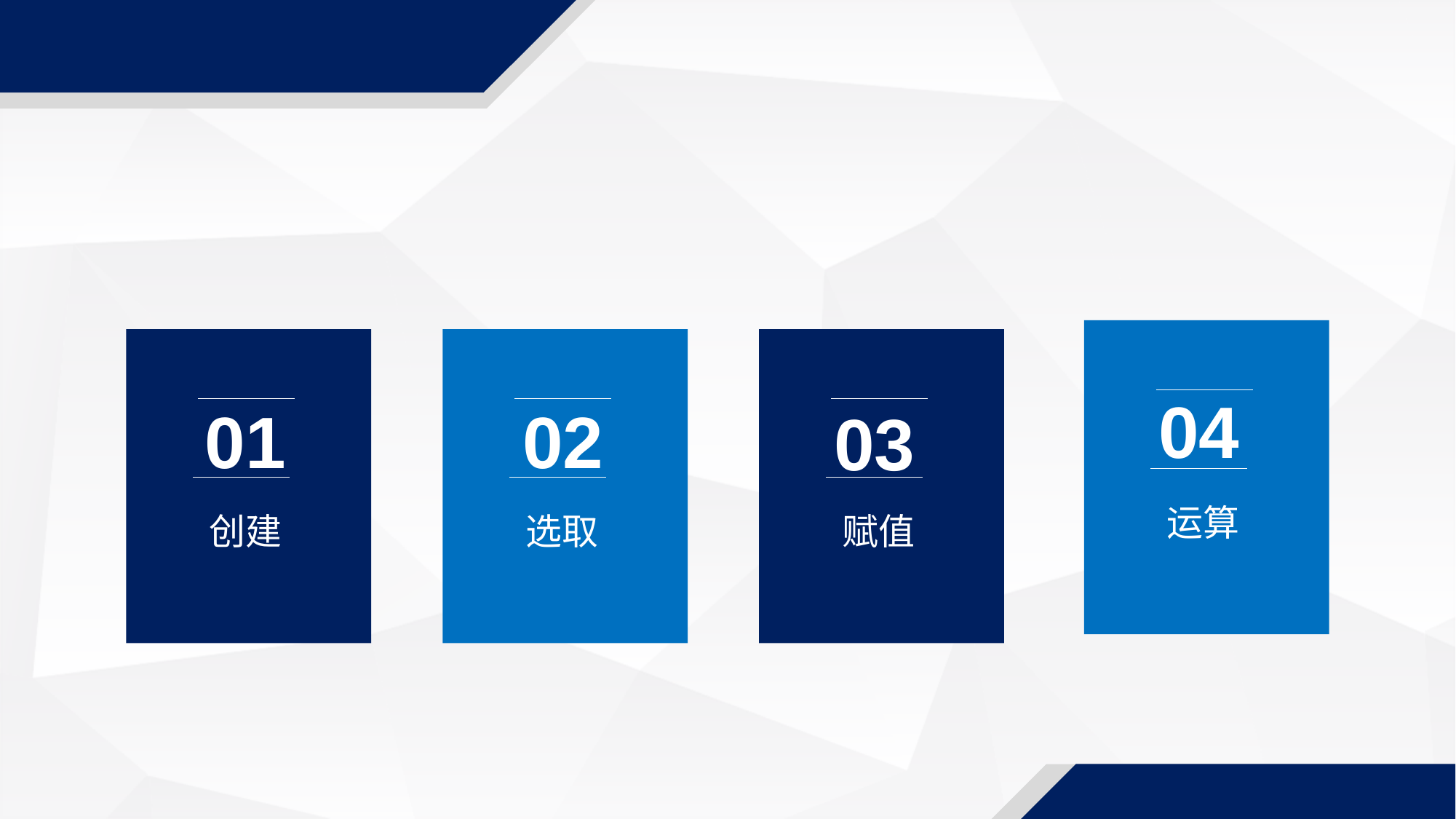

04
运算

01
创建

02
选取

03
赋值